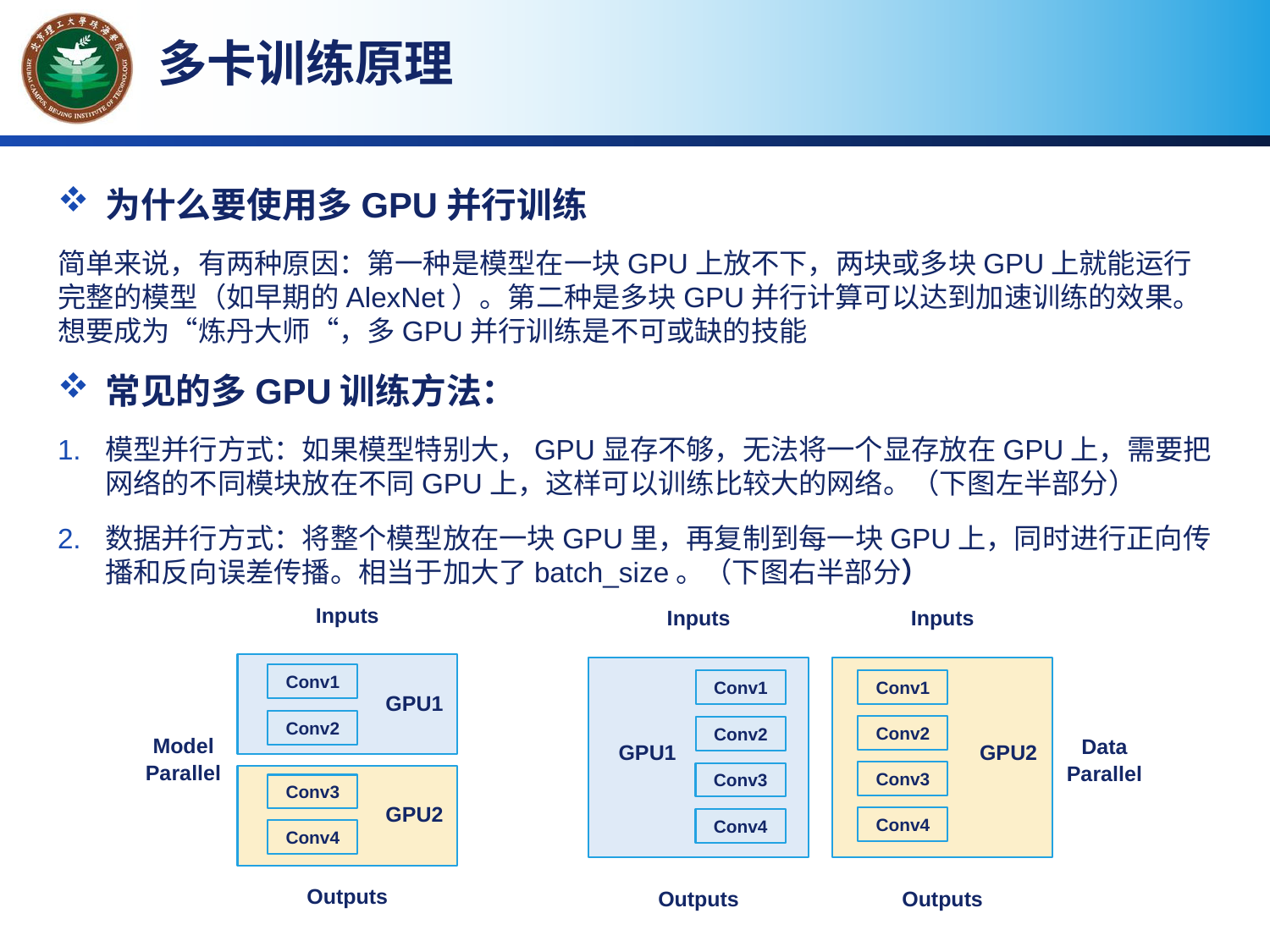

多卡训练原理
为什么要使用多GPU并行训练
简单来说，有两种原因：第一种是模型在一块GPU上放不下，两块或多块GPU上就能运行完整的模型（如早期的AlexNet）。第二种是多块GPU并行计算可以达到加速训练的效果。想要成为“炼丹大师“，多GPU并行训练是不可或缺的技能
常见的多GPU训练方法：
模型并行方式：如果模型特别大，GPU显存不够，无法将一个显存放在GPU上，需要把网络的不同模块放在不同GPU上，这样可以训练比较大的网络。（下图左半部分）
数据并行方式：将整个模型放在一块GPU里，再复制到每一块GPU上，同时进行正向传播和反向误差传播。相当于加大了batch_size。（下图右半部分）
Inputs

Conv1
GPU1
Conv2
Model
Parallel

Conv3
GPU2
Conv4
Outputs
Inputs
Inputs

Conv1
Conv1
Conv2
Conv2
Data
Parallel
GPU1
GPU2
Conv3
Conv3
Conv4
Conv4
Outputs
Outputs